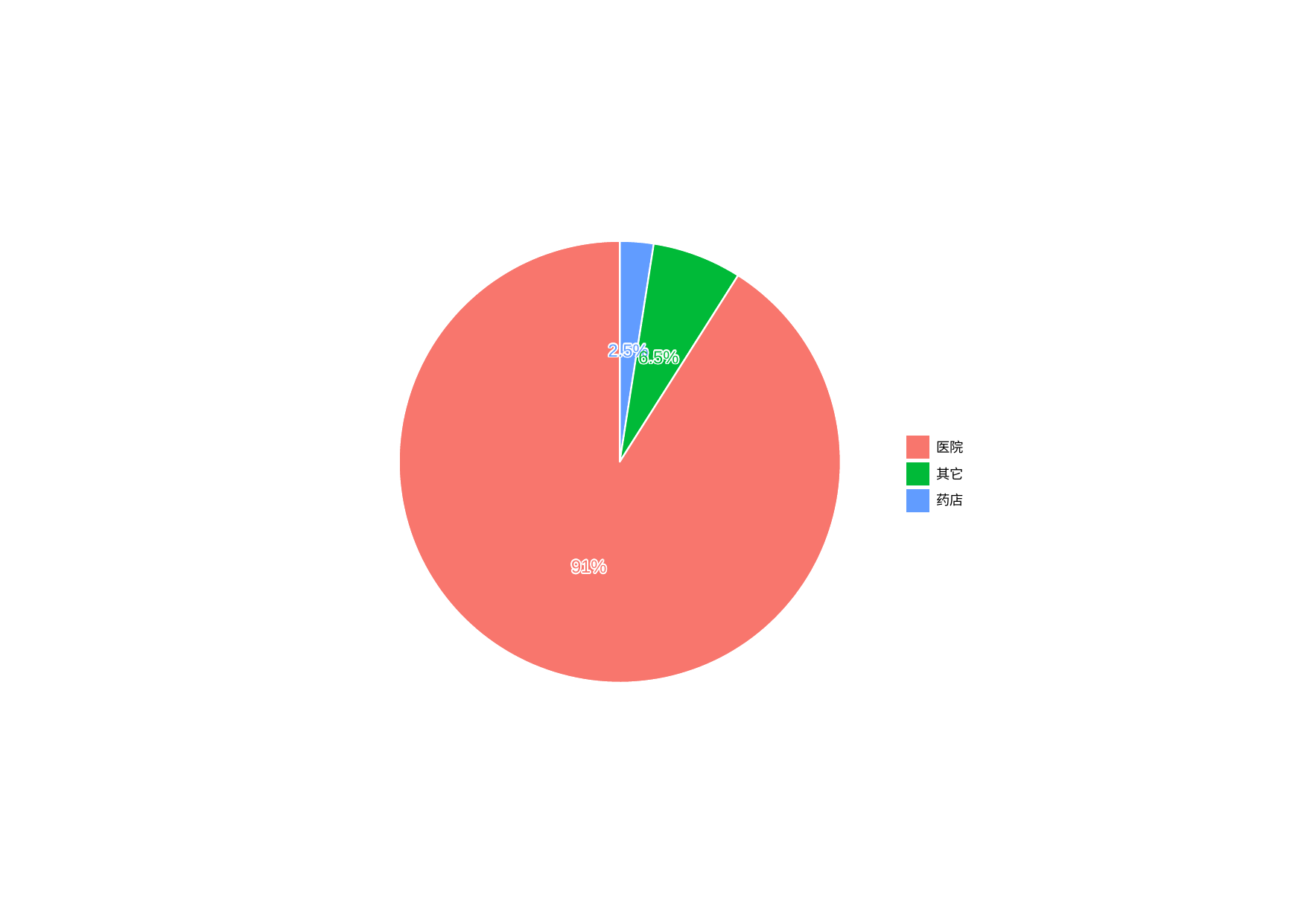

2.5%
2.5%
2.5%
2.5%
2.5%
2.5%
2.5%
2.5%
2.5%
2.5%
2.5%
2.5%
2.5%
2.5%
2.5%
2.5%
2.5%
6.5%
6.5%
6.5%
6.5%
6.5%
6.5%
6.5%
6.5%
6.5%
6.5%
6.5%
6.5%
6.5%
6.5%
6.5%
6.5%
6.5%

医院

其它

药店
91%
91%
91%
91%
91%
91%
91%
91%
91%
91%
91%
91%
91%
91%
91%
91%
91%